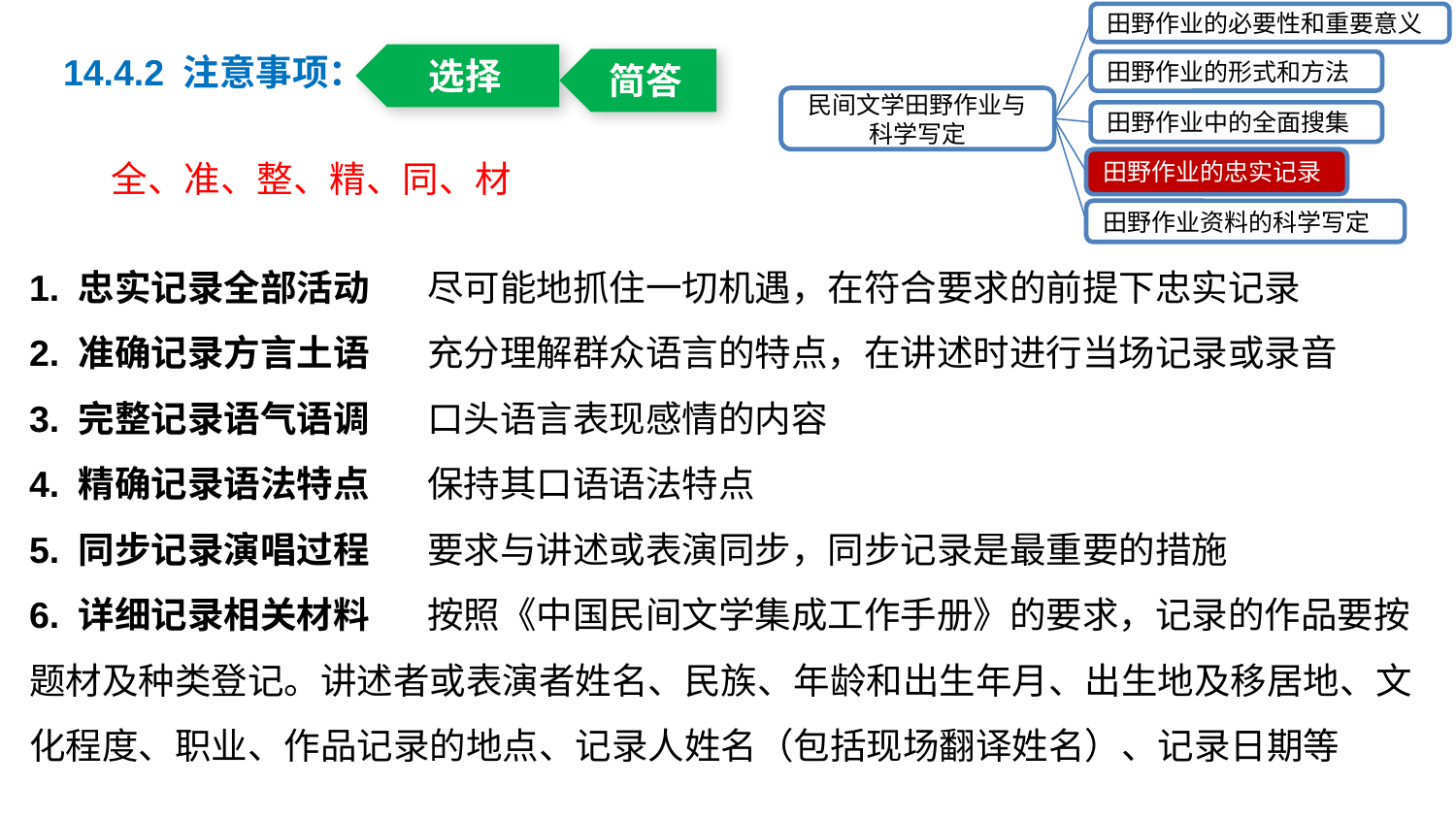

田野作业的必要性和重要意义
田野作业的形式和方法
民间文学田野作业与科学写定
田野作业中的全面搜集
田野作业的忠实记录
田野作业资料的科学写定
14.4.2 注意事项：
选择
简答
全、准、整、精、同、材
1. 忠实记录全部活动       尽可能地抓住一切机遇，在符合要求的前提下忠实记录
2. 准确记录方言土语       充分理解群众语言的特点，在讲述时进行当场记录或录音
3. 完整记录语气语调       口头语言表现感情的内容
4. 精确记录语法特点       保持其口语语法特点
5. 同步记录演唱过程       要求与讲述或表演同步，同步记录是最重要的措施
6. 详细记录相关材料       按照《中国民间文学集成工作手册》的要求，记录的作品要按题材及种类登记。讲述者或表演者姓名、民族、年龄和出生年月、出生地及移居地、文化程度、职业、作品记录的地点、记录人姓名（包括现场翻译姓名）、记录日期等